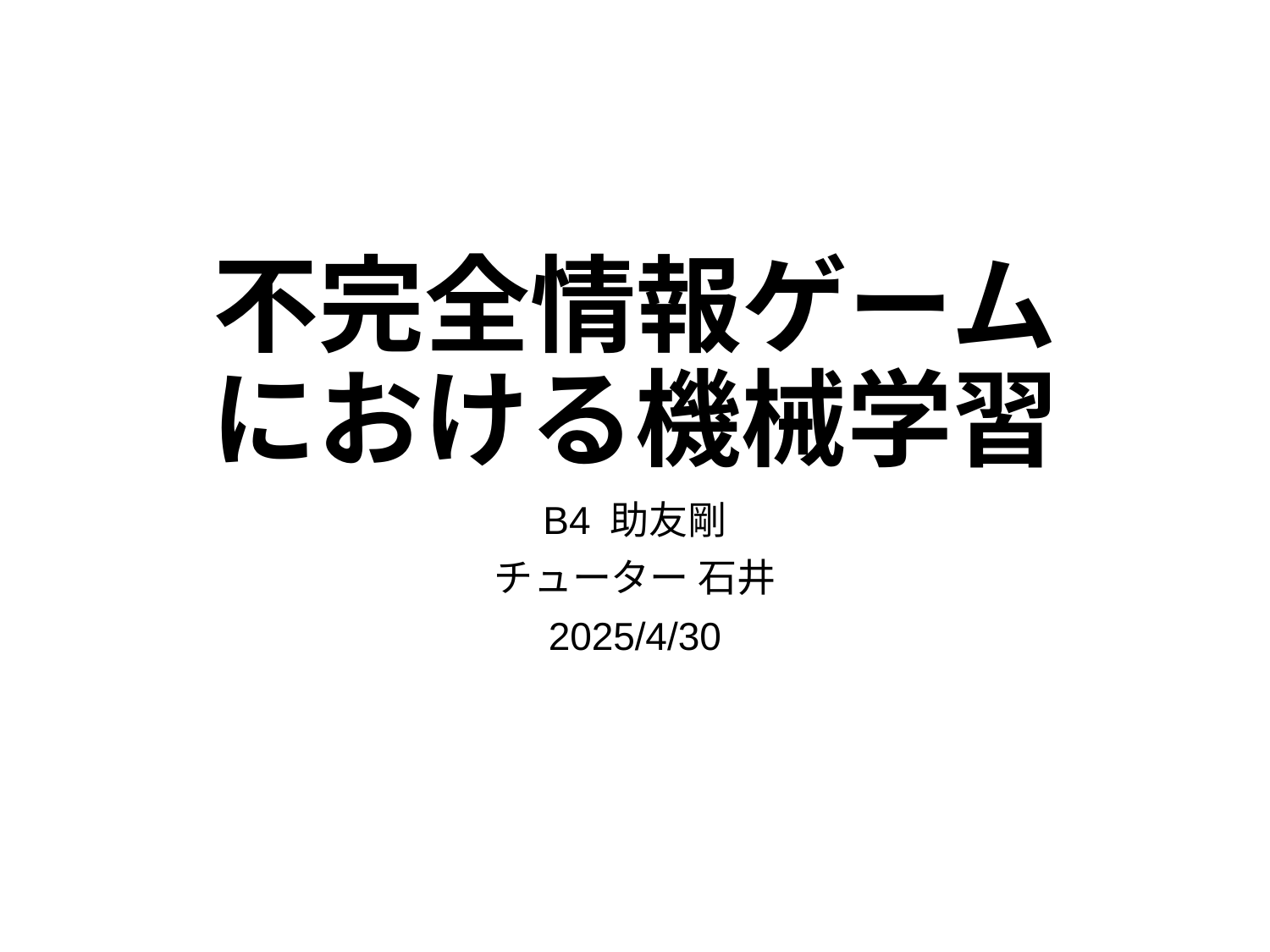

# 不完全情報ゲーム における機械学習
B4 助友剛
チューター 石井
2025/4/30